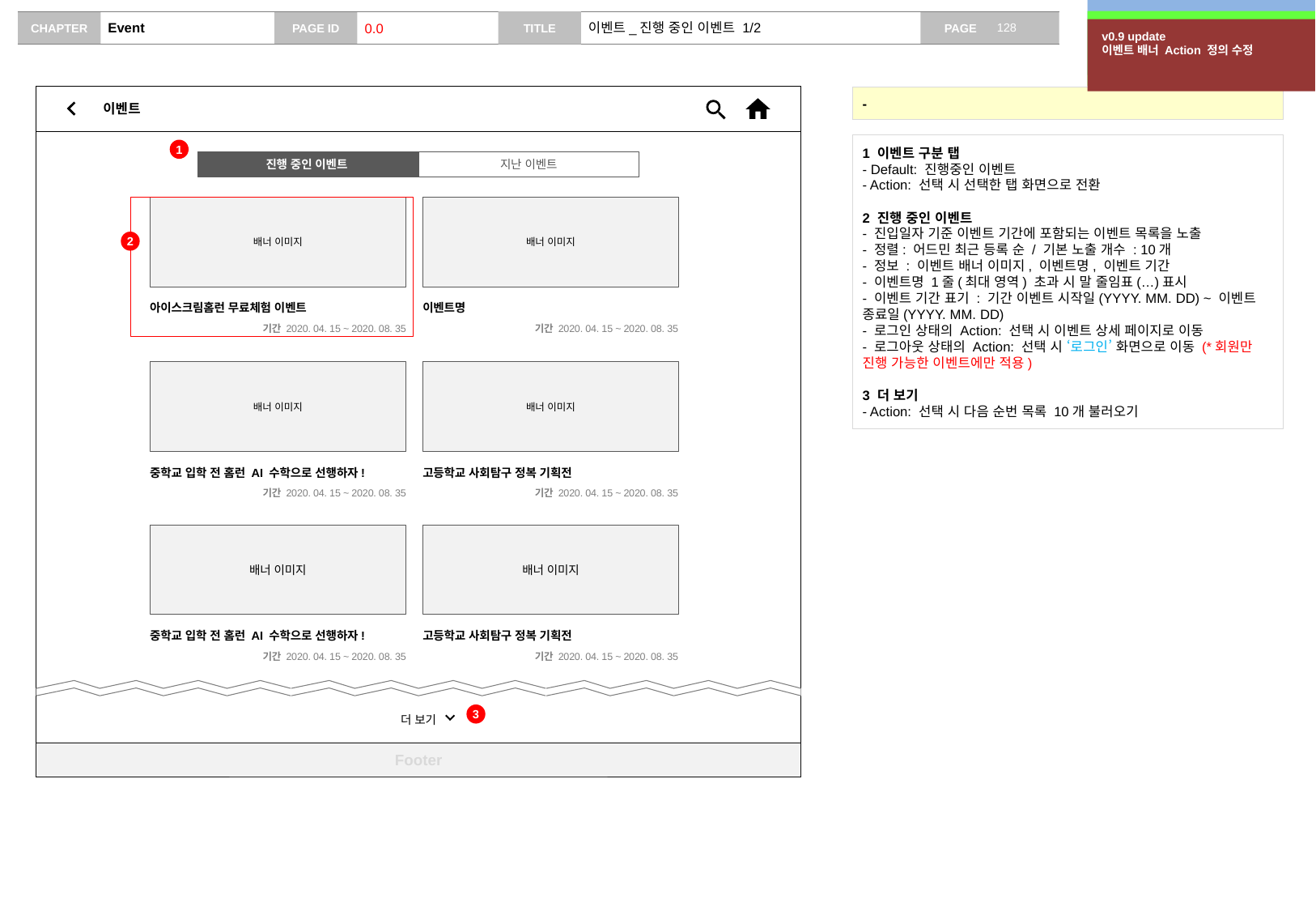

v0.2 update
더 보기 추가
v0.5 update
탭 수정
# Event
0.0
이벤트_진행 중인 이벤트 1/2
v0.9 update
이벤트 배너 Action 정의 수정

이벤트

-

1 이벤트 구분 탭
- Default: 진행중인 이벤트
- Action: 선택 시 선택한 탭 화면으로 전환

2 진행 중인 이벤트
- 진입일자 기준 이벤트 기간에 포함되는 이벤트 목록을 노출
- 정렬: 어드민 최근 등록 순 / 기본 노출 개수 : 10개
- 정보 : 이벤트 배너 이미지, 이벤트명, 이벤트 기간
- 이벤트명 1줄(최대 영역) 초과 시 말 줄임표(…)표시
- 이벤트 기간 표기 : 기간 이벤트 시작일(YYYY. MM. DD) ~ 이벤트 종료일(YYYY. MM. DD)
- 로그인 상태의 Action: 선택 시 이벤트 상세 페이지로 이동
- 로그아웃 상태의 Action: 선택 시 ‘로그인’ 화면으로 이동 (*회원만 진행 가능한 이벤트에만 적용)

3 더 보기
- Action: 선택 시 다음 순번 목록 10개 불러오기
1
진행 중인 이벤트
지난 이벤트

배너 이미지
배너 이미지
2
이벤트명
아이스크림홈런 무료체험 이벤트
기간 2020. 04. 15 ~ 2020. 08. 35
기간 2020. 04. 15 ~ 2020. 08. 35
배너 이미지
배너 이미지
중학교 입학 전 홈런 AI 수학으로 선행하자!
고등학교 사회탐구 정복 기획전
기간 2020. 04. 15 ~ 2020. 08. 35
기간 2020. 04. 15 ~ 2020. 08. 35
배너 이미지
배너 이미지
고등학교 사회탐구 정복 기획전
중학교 입학 전 홈런 AI 수학으로 선행하자!
기간 2020. 04. 15 ~ 2020. 08. 35
기간 2020. 04. 15 ~ 2020. 08. 35

3
더 보기

Footer